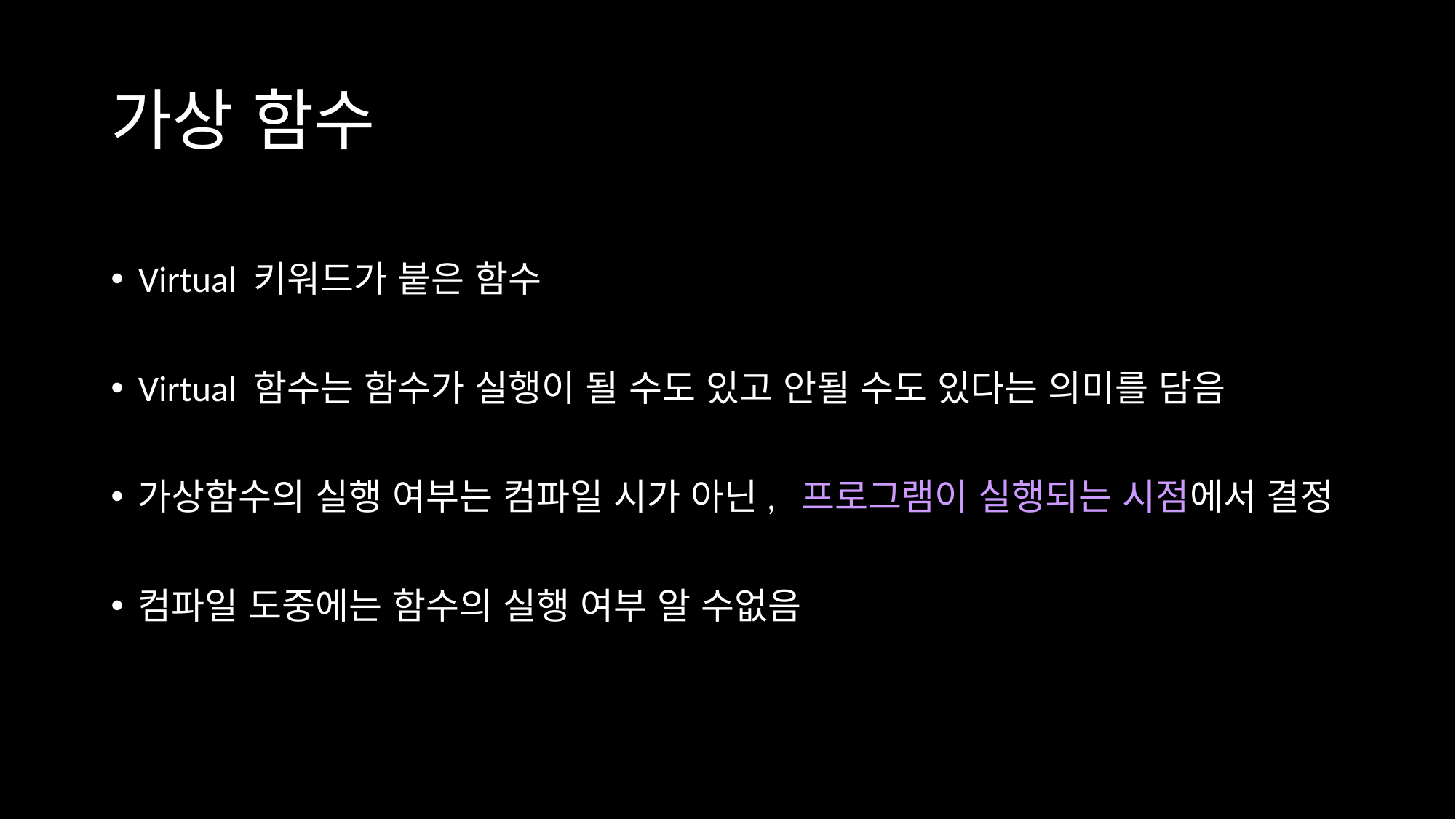

# 가상 함수
Virtual 키워드가 붙은 함수

Virtual 함수는 함수가 실행이 될 수도 있고 안될 수도 있다는 의미를 담음

가상함수의 실행 여부는 컴파일 시가 아닌,  프로그램이 실행되는 시점에서 결정

컴파일 도중에는 함수의 실행 여부 알 수없음